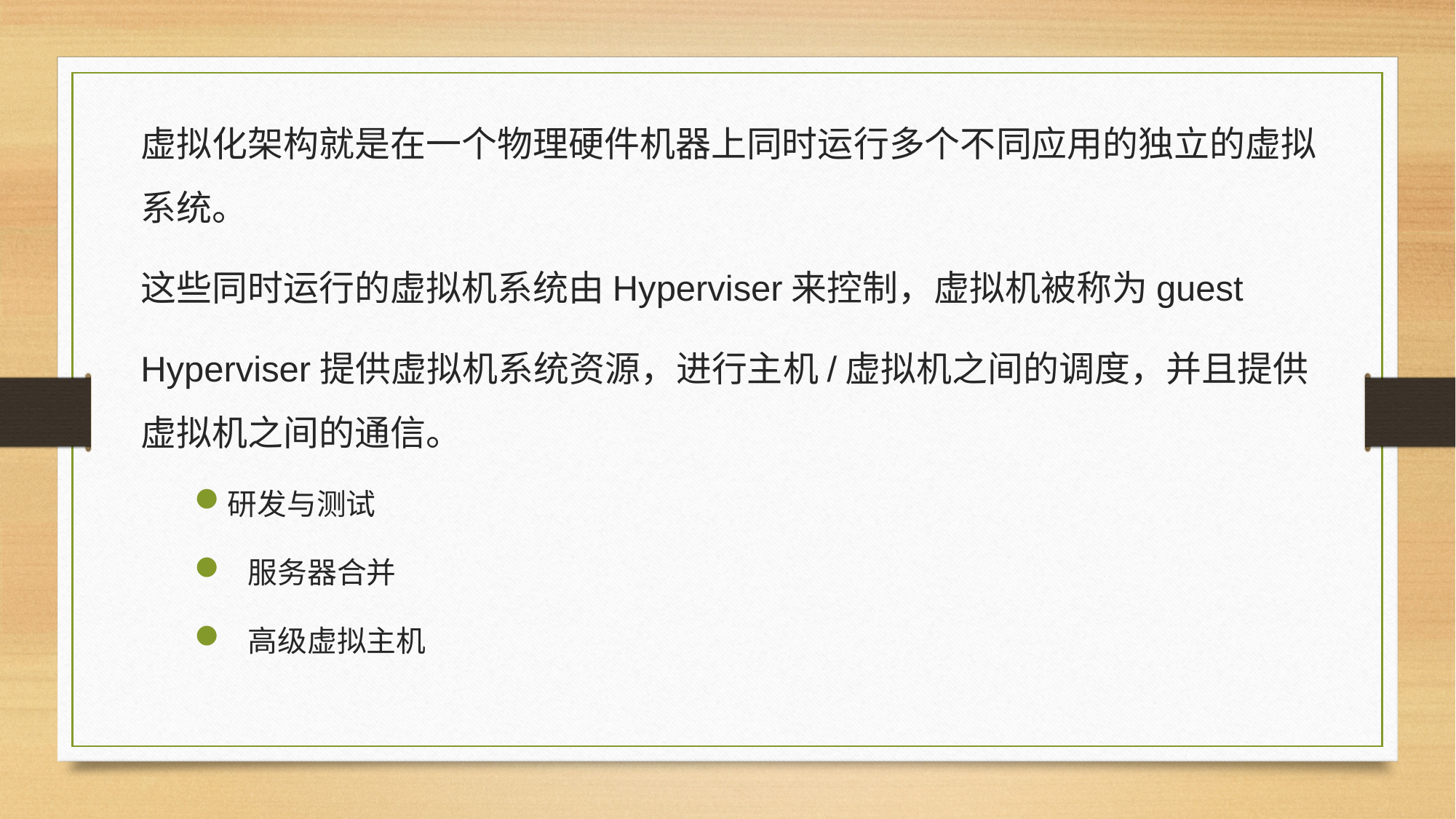

虚拟化架构就是在一个物理硬件机器上同时运行多个不同应用的独立的虚拟系统。
这些同时运行的虚拟机系统由Hyperviser来控制，虚拟机被称为guest
Hyperviser提供虚拟机系统资源，进行主机/虚拟机之间的调度，并且提供虚拟机之间的通信。
研发与测试
  服务器合并
  高级虚拟主机